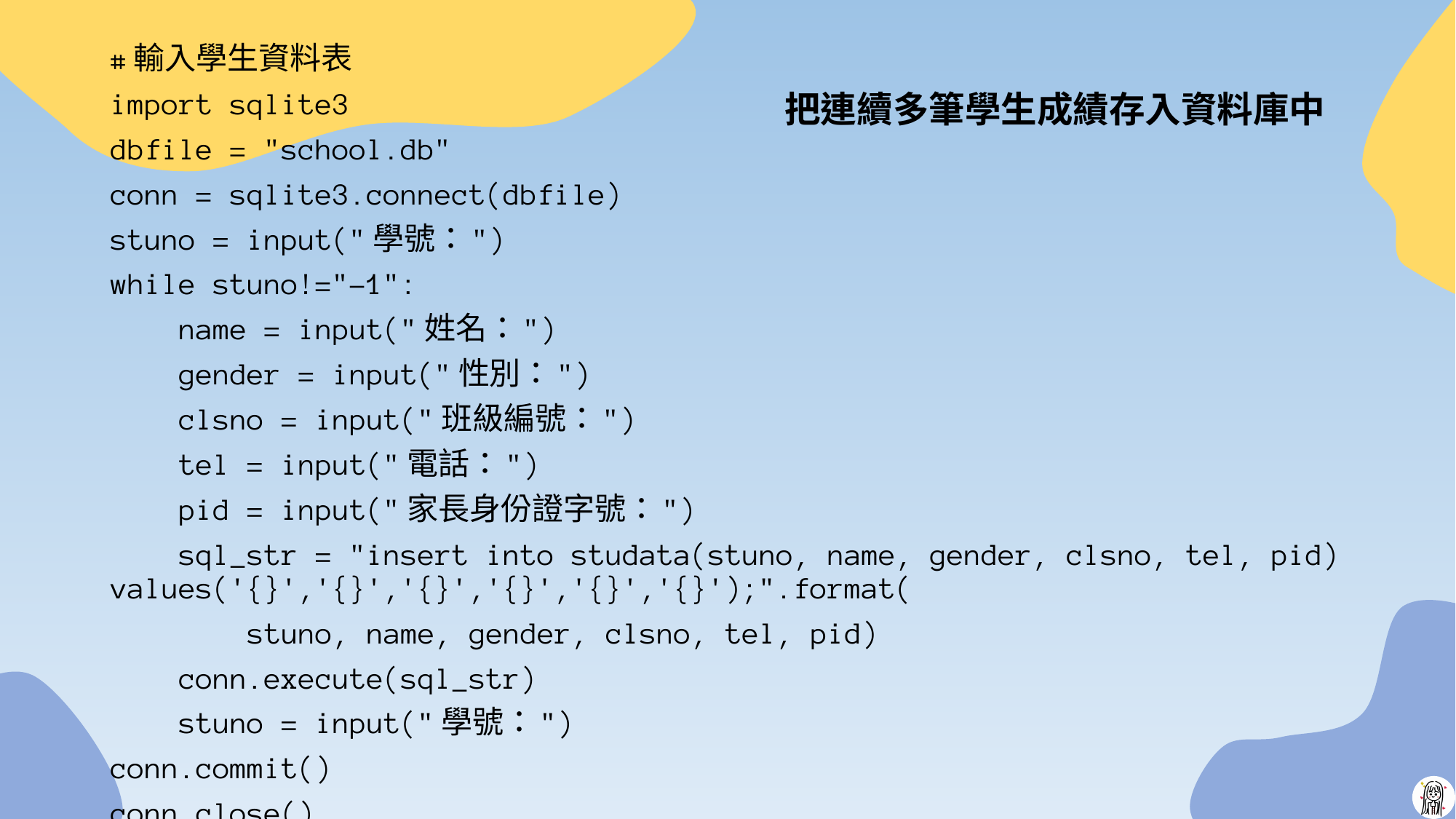

#輸入學生資料表
import sqlite3
dbfile = "school.db"
conn = sqlite3.connect(dbfile)
stuno = input("學號：")
while stuno!="-1":
    name = input("姓名：")
    gender = input("性別：")
    clsno = input("班級編號：")
    tel = input("電話：")
    pid = input("家長身份證字號：")
    sql_str = "insert into studata(stuno, name, gender, clsno, tel, pid) values('{}','{}','{}','{}','{}','{}');".format(
        stuno, name, gender, clsno, tel, pid)
    conn.execute(sql_str)
    stuno = input("學號：")
conn.commit()
conn.close()
# 把連續多筆學生成績存入資料庫中
20